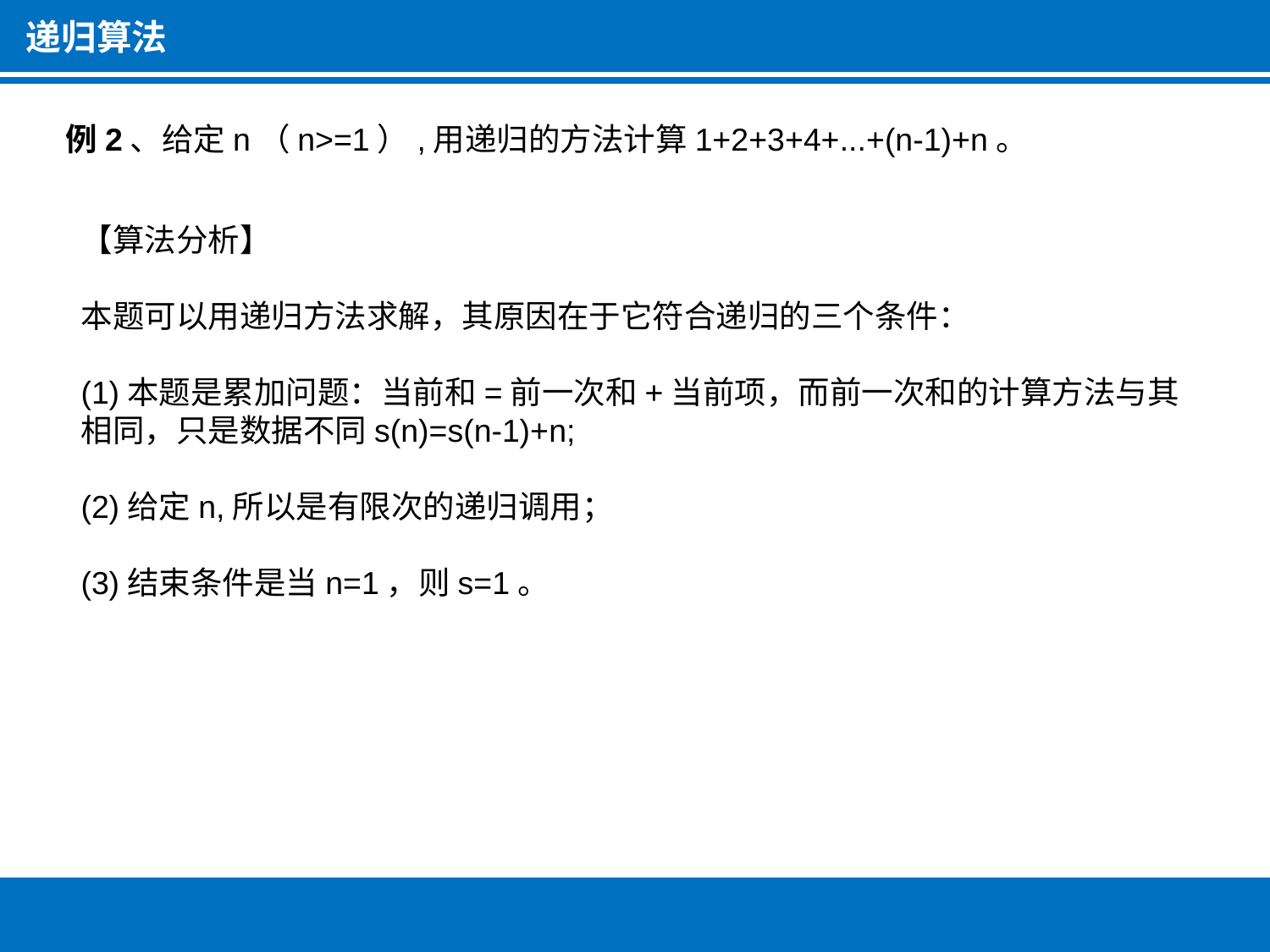

递归算法

例2、给定n（n>=1）,用递归的方法计算1+2+3+4+...+(n-1)+n。
【算法分析】

本题可以用递归方法求解，其原因在于它符合递归的三个条件：

(1)本题是累加问题：当前和=前一次和+当前项，而前一次和的计算方法与其相同，只是数据不同s(n)=s(n-1)+n;

(2)给定n,所以是有限次的递归调用；

(3)结束条件是当n=1，则s=1。